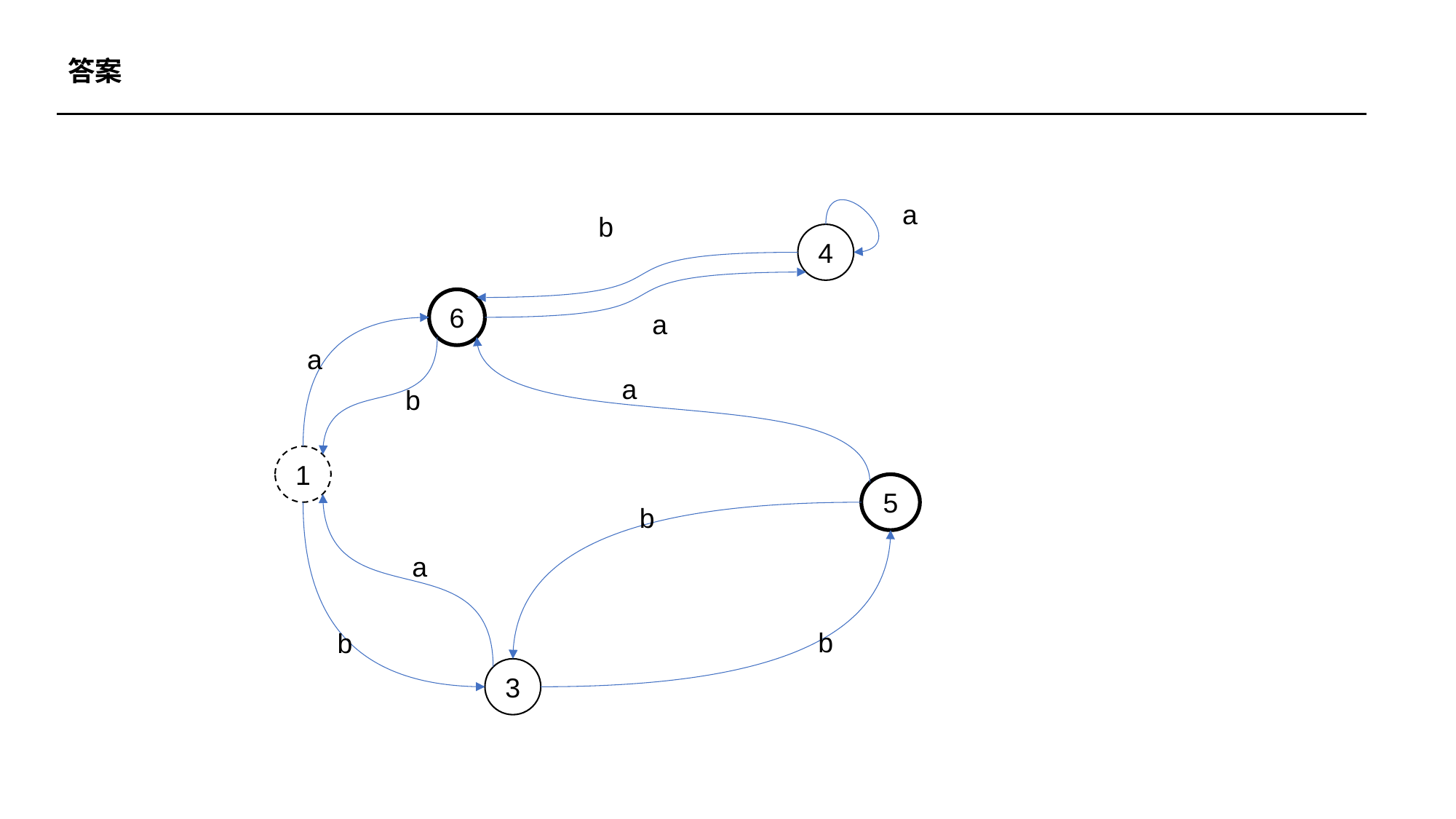

答案
a
b
4
6
a
a
a
b
1
5
b
a
b
b
3